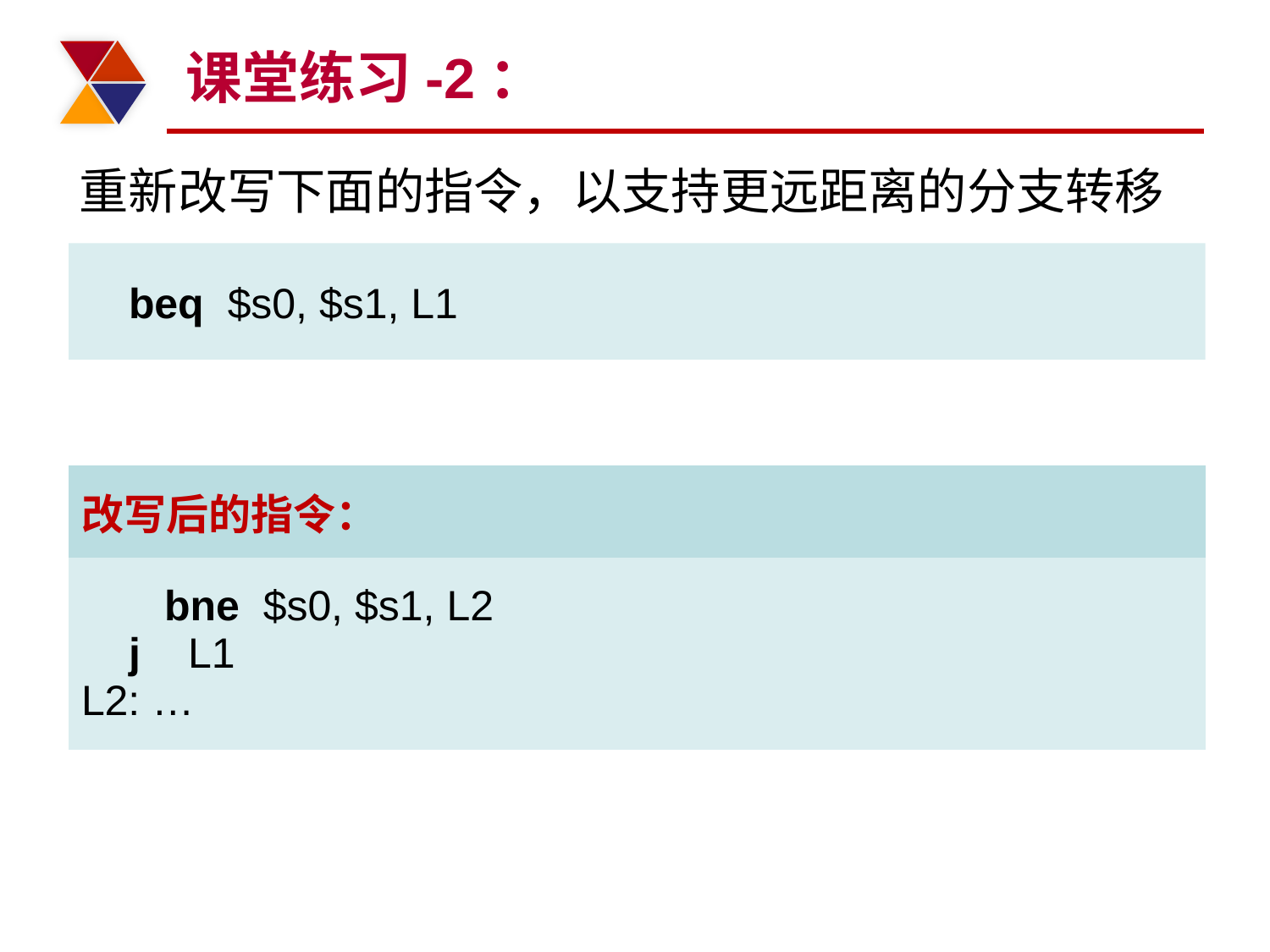

# 课堂练习-2：
重新改写下面的指令，以支持更远距离的分支转移

    beq  $s0, $s1, L1
| 改写后的指令： |
| --- |
| bne $s0, $s1, L2 j L1 L2: … |